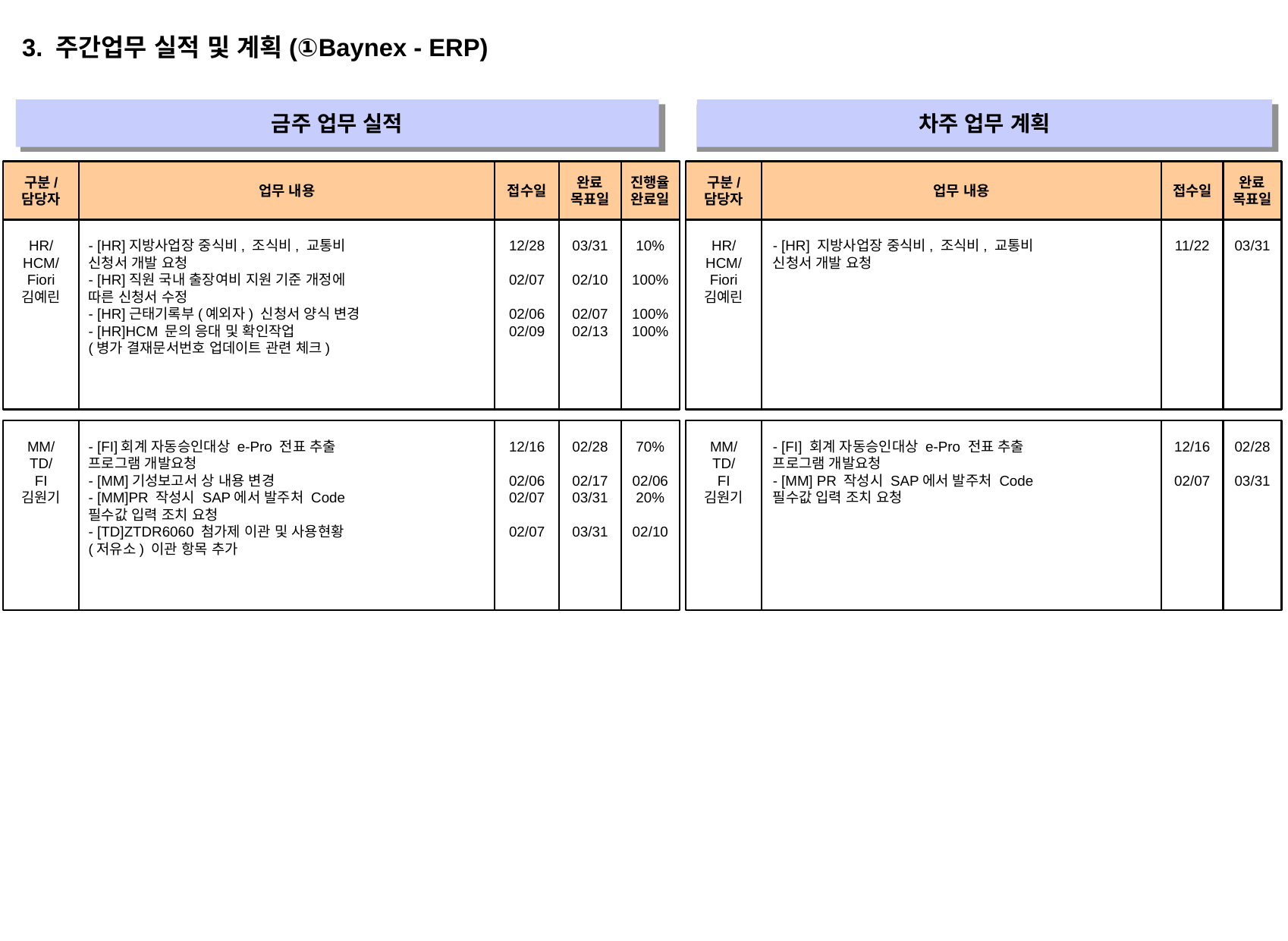

3. 주간업무 실적 및 계획(①Baynex - ERP)
금주 업무 실적
차주 업무 계획
" "
" "
구분/
담당자
업무 내용
접수일
완료
목표일
진행율
완료일
구분/
담당자
업무 내용
접수일
완료
목표일
HR/
HCM/
Fiori
김예린

- [HR]지방사업장 중식비, 조식비, 교통비
신청서 개발 요청
- [HR]직원 국내 출장여비 지원 기준 개정에
따른 신청서 수정
- [HR]근태기록부(예외자) 신청서 양식 변경
- [HR]HCM 문의 응대 및 확인작업
(병가 결재문서번호 업데이트 관련 체크)
12/28
02/07
02/06
02/09
03/31
02/10
02/07
02/13
10%
100%
100%
100%
HR/
HCM/
Fiori
김예린

- [HR] 지방사업장 중식비, 조식비, 교통비
신청서 개발 요청
11/22
03/31
MM/
TD/
FI
김원기

- [FI]회계 자동승인대상 e-Pro 전표 추출
프로그램 개발요청
- [MM]기성보고서 상 내용 변경
- [MM]PR 작성시 SAP에서 발주처 Code
필수값 입력 조치 요청
- [TD]ZTDR6060 첨가제 이관 및 사용현황
(저유소) 이관 항목 추가
12/16
02/06
02/07
02/07
02/28
02/17
03/31
03/31
70%
02/06
20%
02/10
MM/
TD/
FI
김원기

- [FI] 회계 자동승인대상 e-Pro 전표 추출
프로그램 개발요청
- [MM] PR 작성시 SAP에서 발주처 Code
필수값 입력 조치 요청
12/16
02/07
02/28
03/31